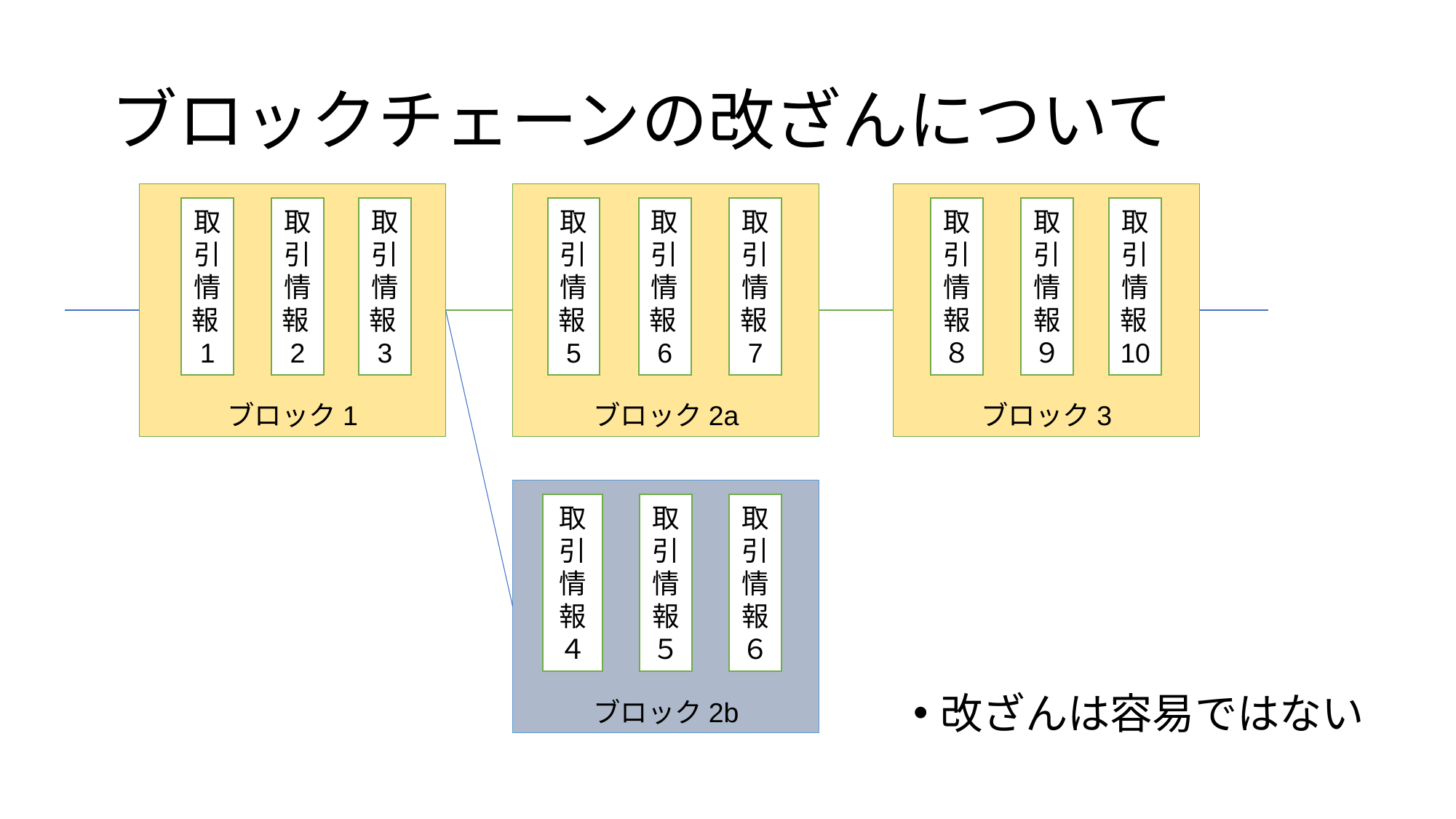

# ブロックチェーンの改ざんについて
ブロック1
ブロック3
ブロック2a
取引情報1
取引情報2
取引情報3
取引情報5
取引情報6
取引情報7
取引情報８
取引情報９
取引情報10
ブロック2b
取引情報４
取引情報５
取引情報６
改ざんは容易ではない